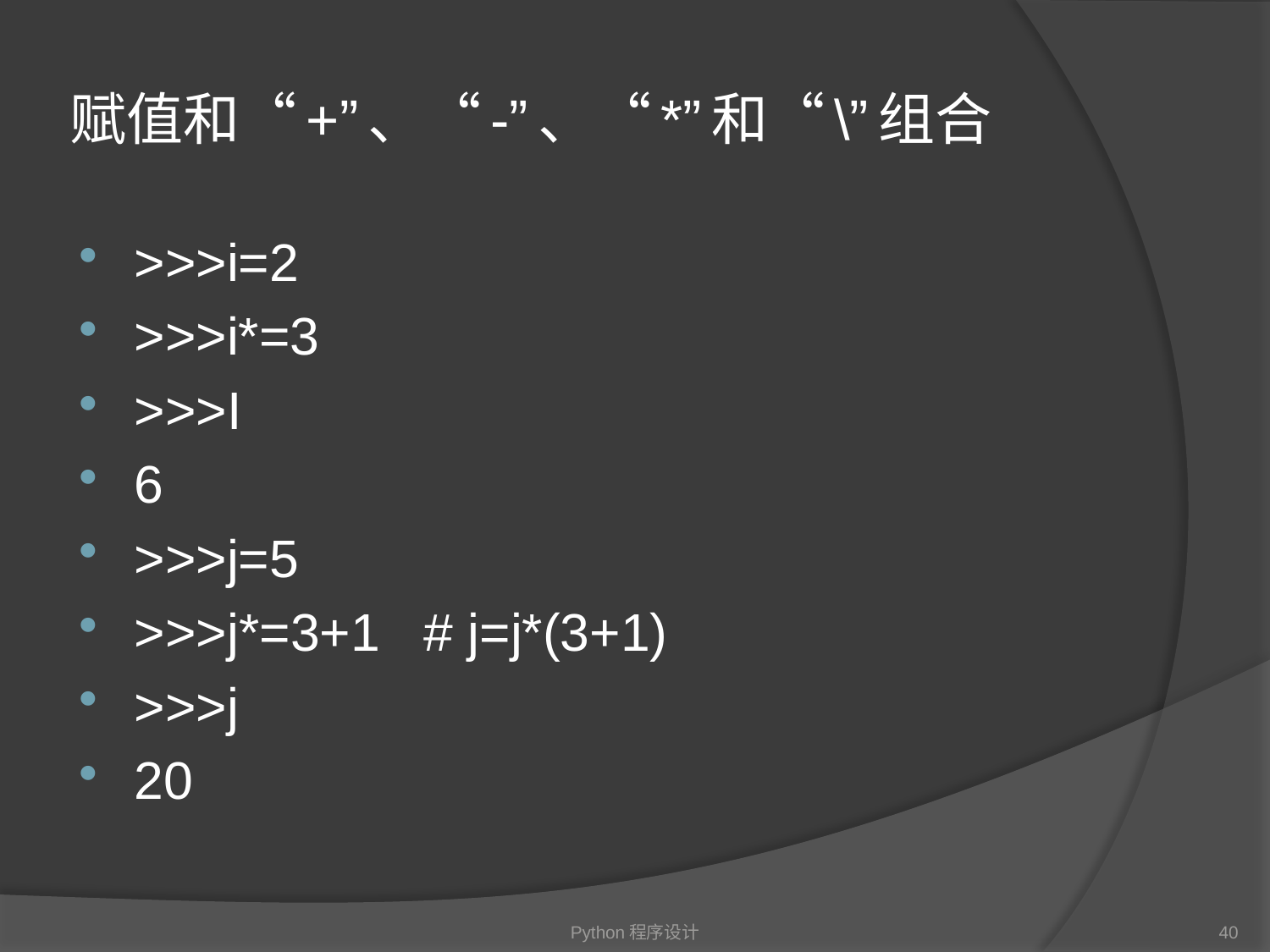

# 赋值和“+”、“-”、“*”和“\”组合
>>>i=2
>>>i*=3
>>>I
6
>>>j=5
>>>j*=3+1   # j=j*(3+1)
>>>j
20

Python程序设计
40